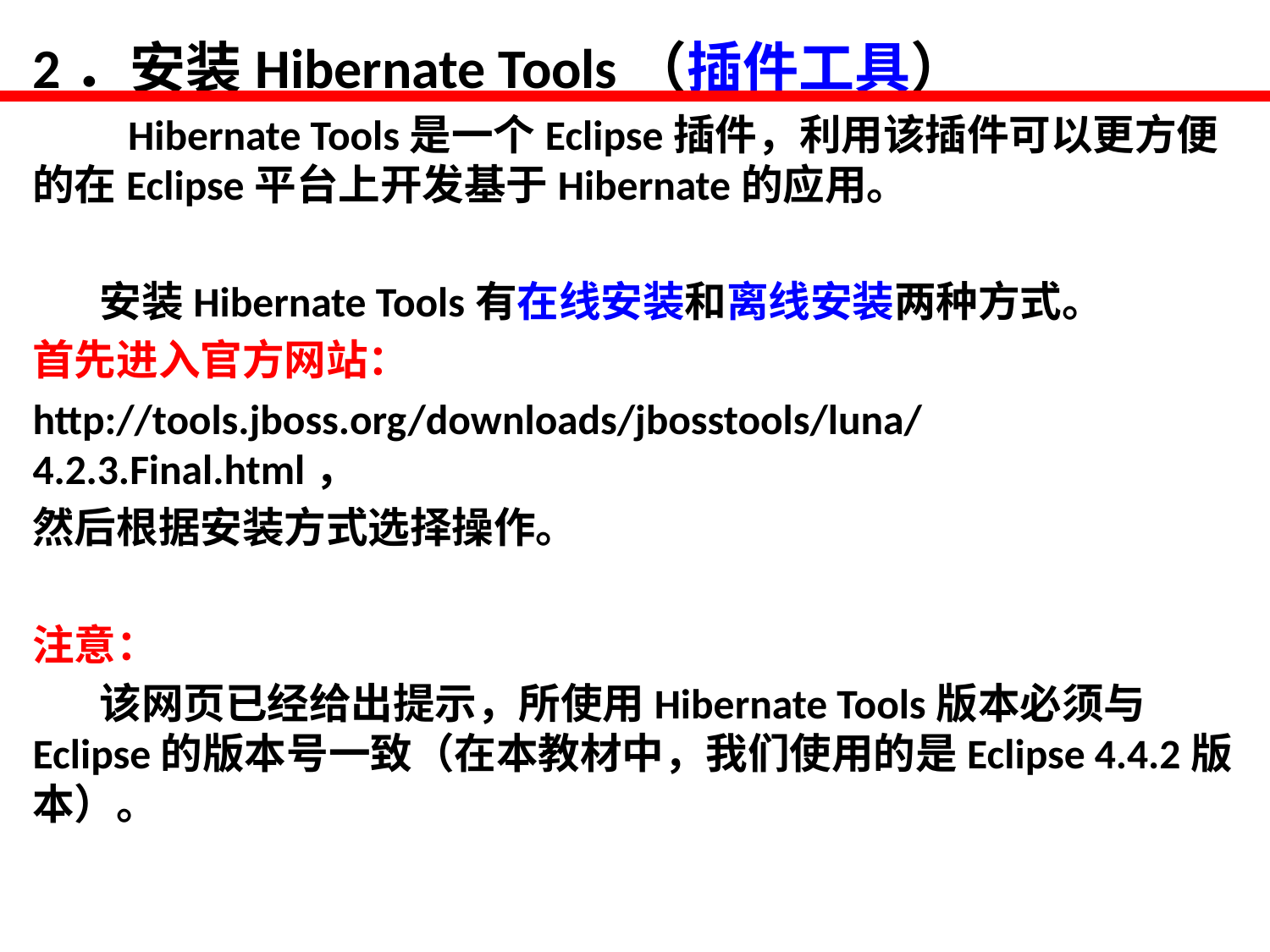

2．安装Hibernate Tools（插件工具）
          Hibernate Tools是一个Eclipse插件，利用该插件可以更方便的在Eclipse平台上开发基于Hibernate的应用。

      安装Hibernate Tools有在线安装和离线安装两种方式。
首先进入官方网站：
http://tools.jboss.org/downloads/jbosstools/luna/4.2.3.Final.html，
然后根据安装方式选择操作。

注意：
      该网页已经给出提示，所使用Hibernate Tools版本必须与Eclipse的版本号一致（在本教材中，我们使用的是Eclipse 4.4.2版本）。